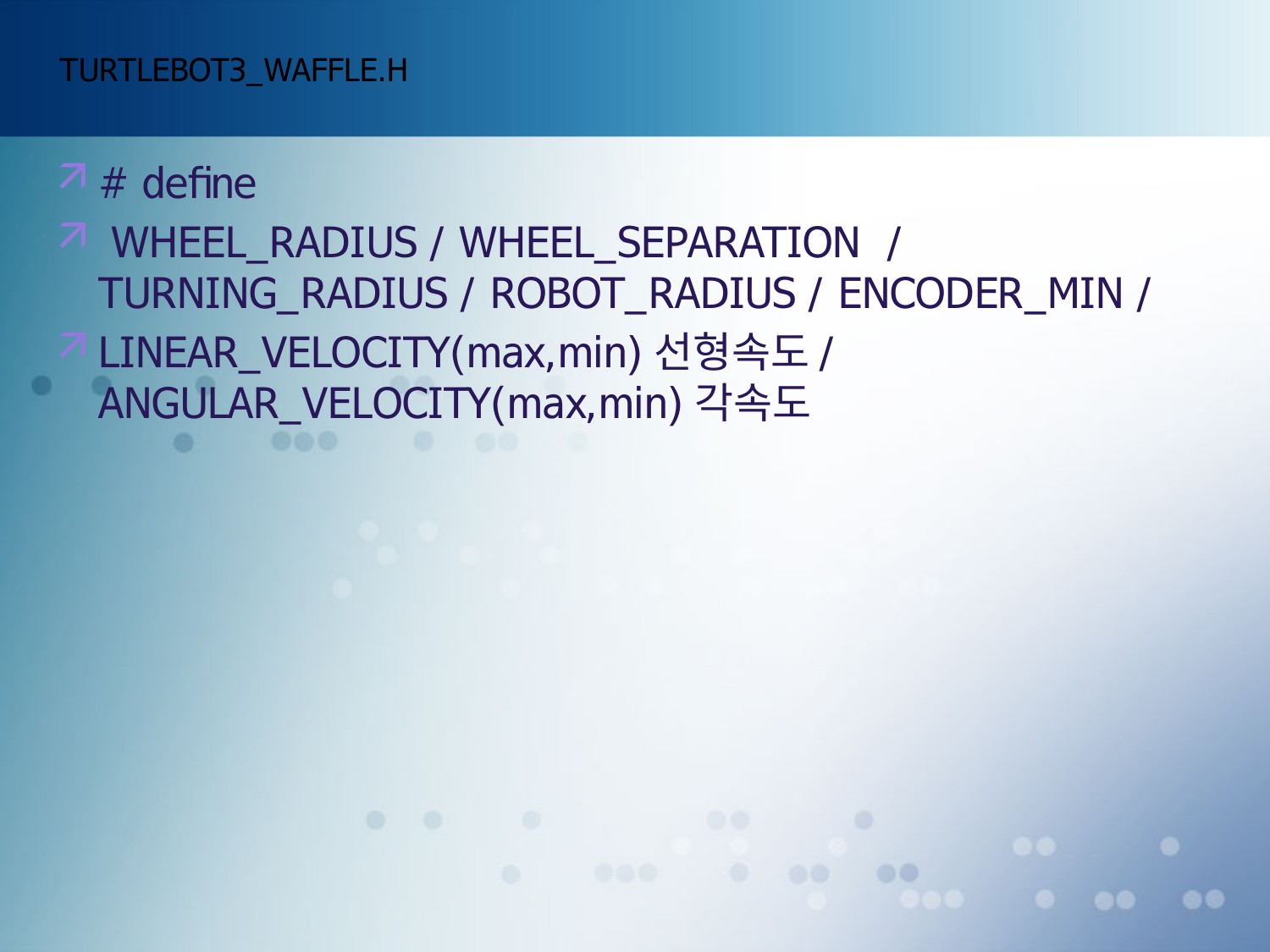

# TURTLEBOT3_WAFFLE.H

# define
 WHEEL_RADIUS / WHEEL_SEPARATION  / TURNING_RADIUS / ROBOT_RADIUS / ENCODER_MIN /
LINEAR_VELOCITY(max,min)선형속도/ ANGULAR_VELOCITY(max,min)각속도